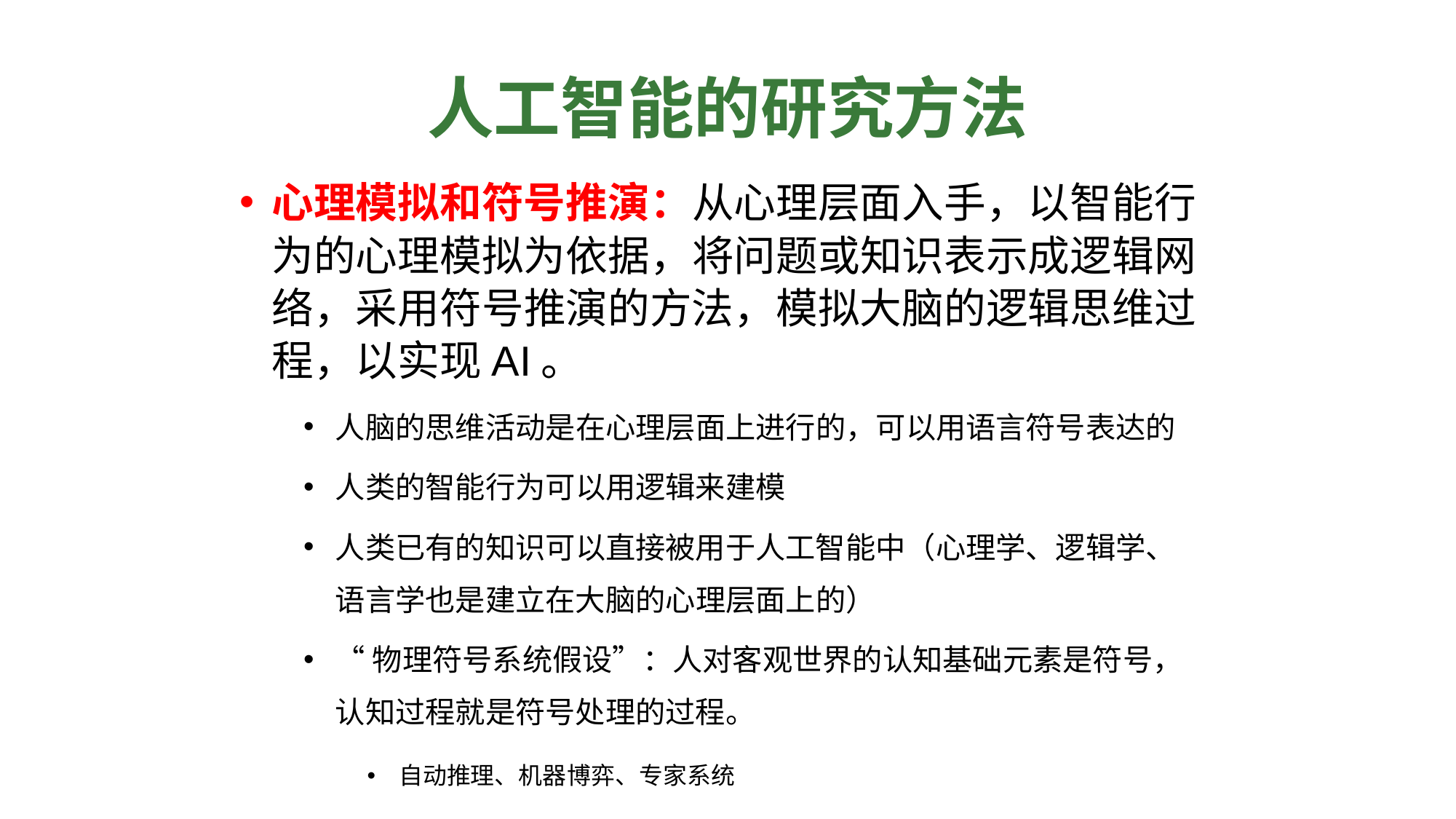

# 人工智能的研究方法
心理模拟和符号推演：从心理层面入手，以智能行为的心理模拟为依据，将问题或知识表示成逻辑网络，采用符号推演的方法，模拟大脑的逻辑思维过程，以实现AI。
人脑的思维活动是在心理层面上进行的，可以用语言符号表达的
人类的智能行为可以用逻辑来建模
人类已有的知识可以直接被用于人工智能中（心理学、逻辑学、语言学也是建立在大脑的心理层面上的）
“物理符号系统假设”：人对客观世界的认知基础元素是符号，认知过程就是符号处理的过程。
自动推理、机器博弈、专家系统